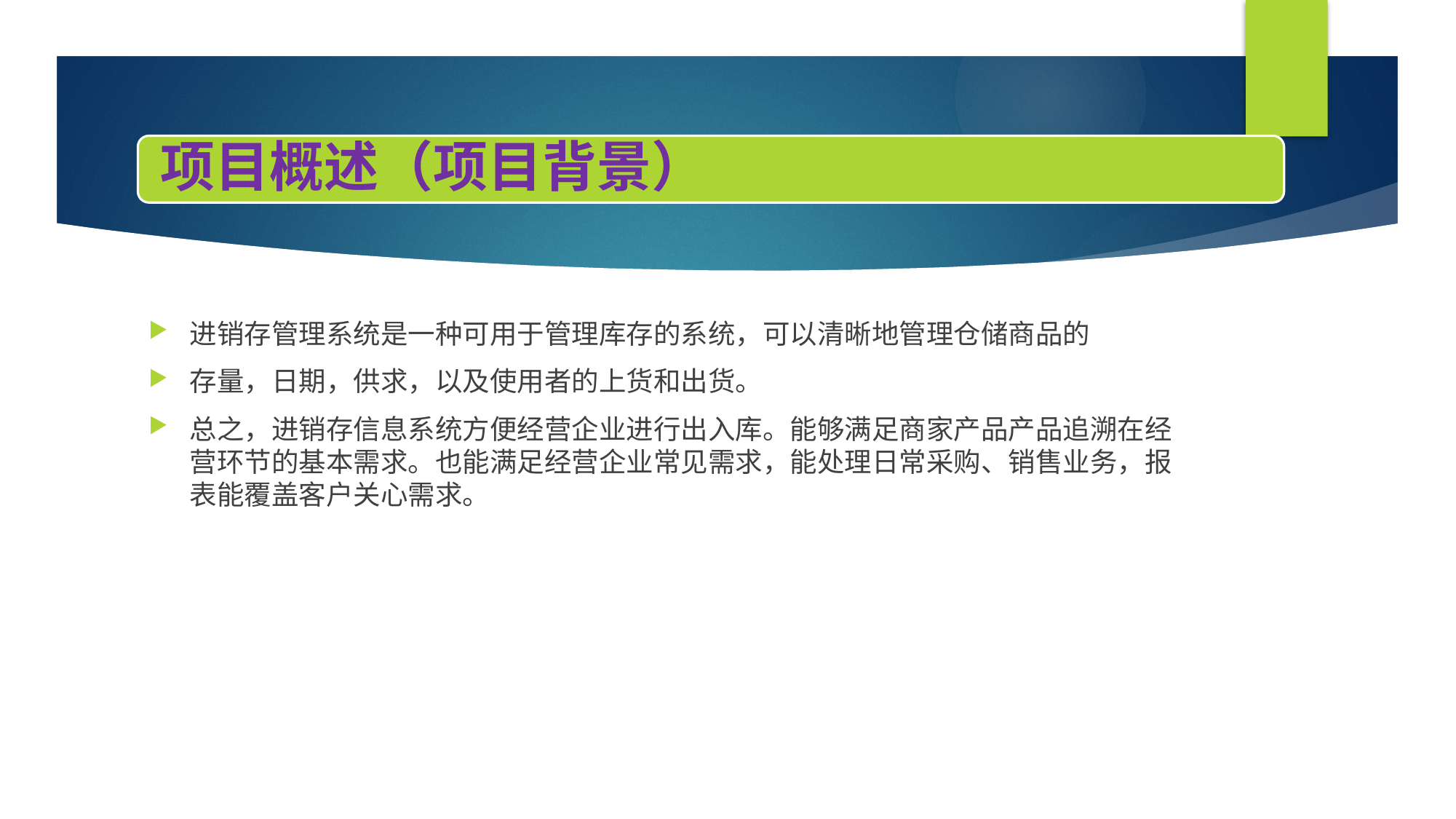

项目概述（项目背景）
进销存管理系统是一种可用于管理库存的系统，可以清晰地管理仓储商品的
存量，日期，供求，以及使用者的上货和出货。
总之，进销存信息系统方便经营企业进行出入库。能够满足商家产品产品追溯在经营环节的基本需求。也能满足经营企业常见需求，能处理日常采购、销售业务，报表能覆盖客户关心需求。